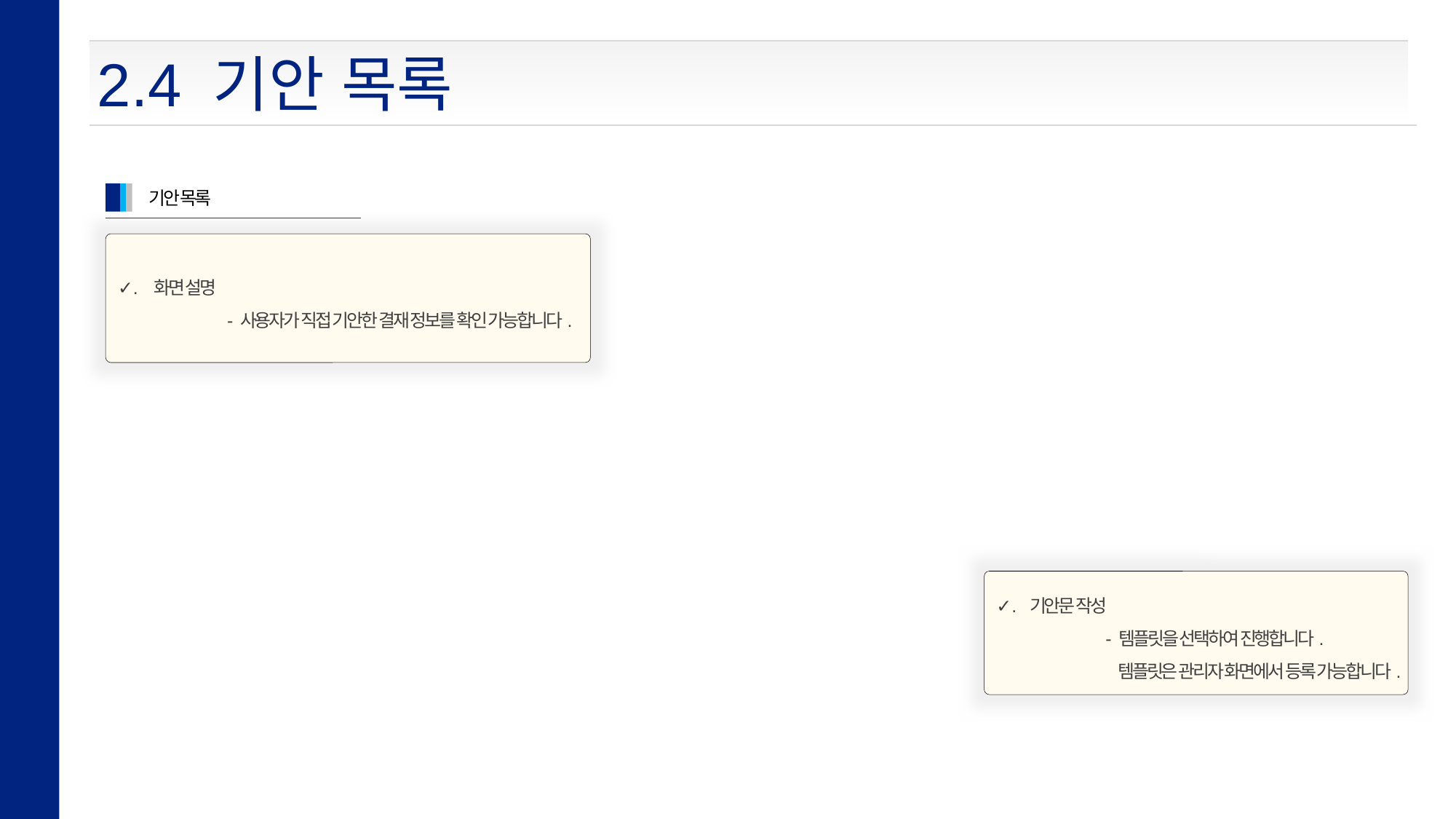

2.4 기안 목록
기안 목록

✓.    화면 설명
	- 사용자가 직접 기안한 결재 정보를 확인 가능합니다.
✓.   기안문 작성
	- 템플릿을 선택하여 진행합니다.
	  템플릿은 관리자 화면에서 등록 가능합니다.